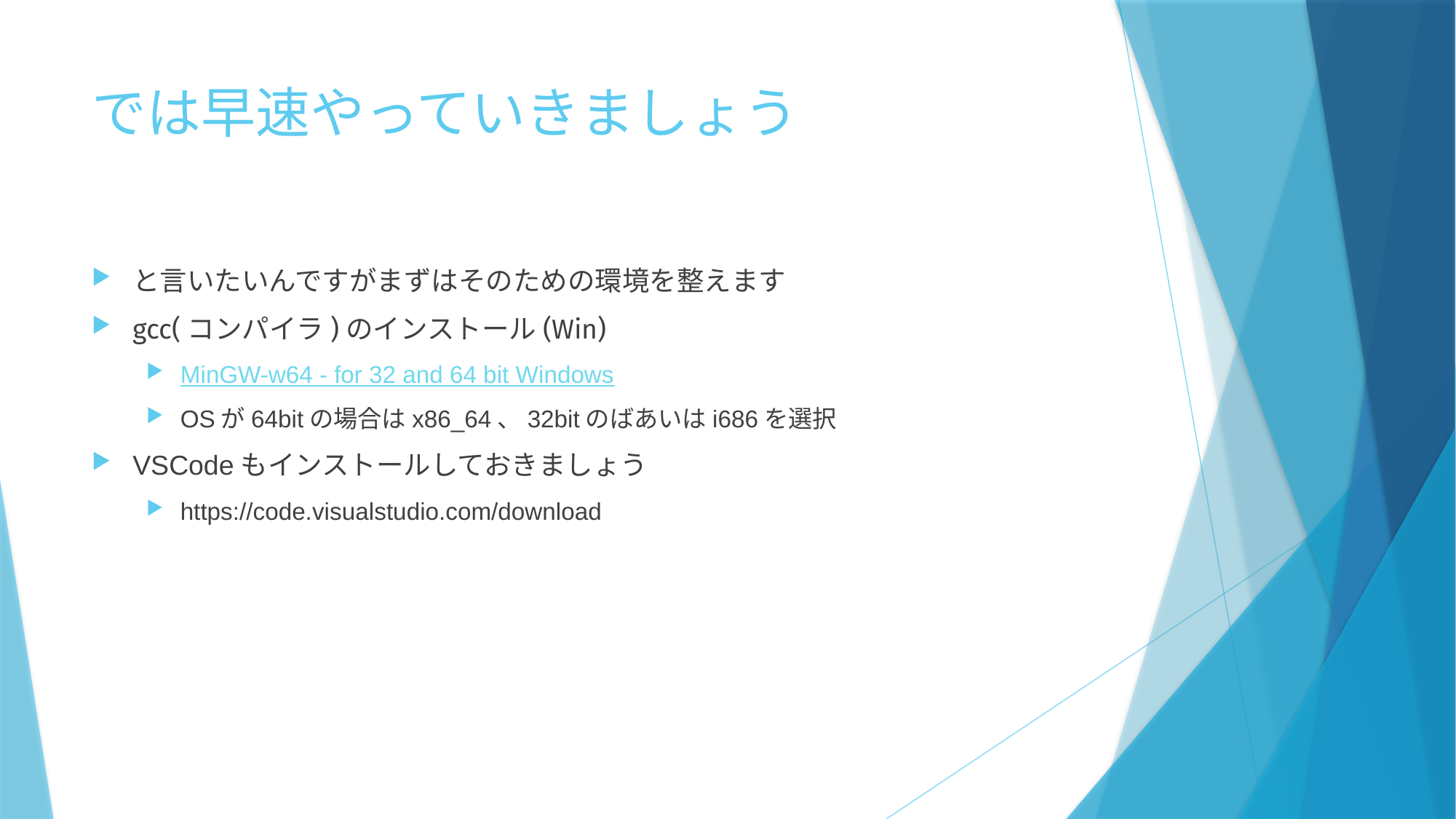

# では早速やっていきましょう
と言いたいんですがまずはそのための環境を整えます
gcc(コンパイラ)のインストール(Win)
MinGW-w64 - for 32 and 64 bit Windows
OSが64bitの場合はx86_64、32bitのばあいはi686を選択
VSCodeもインストールしておきましょう
https://code.visualstudio.com/download